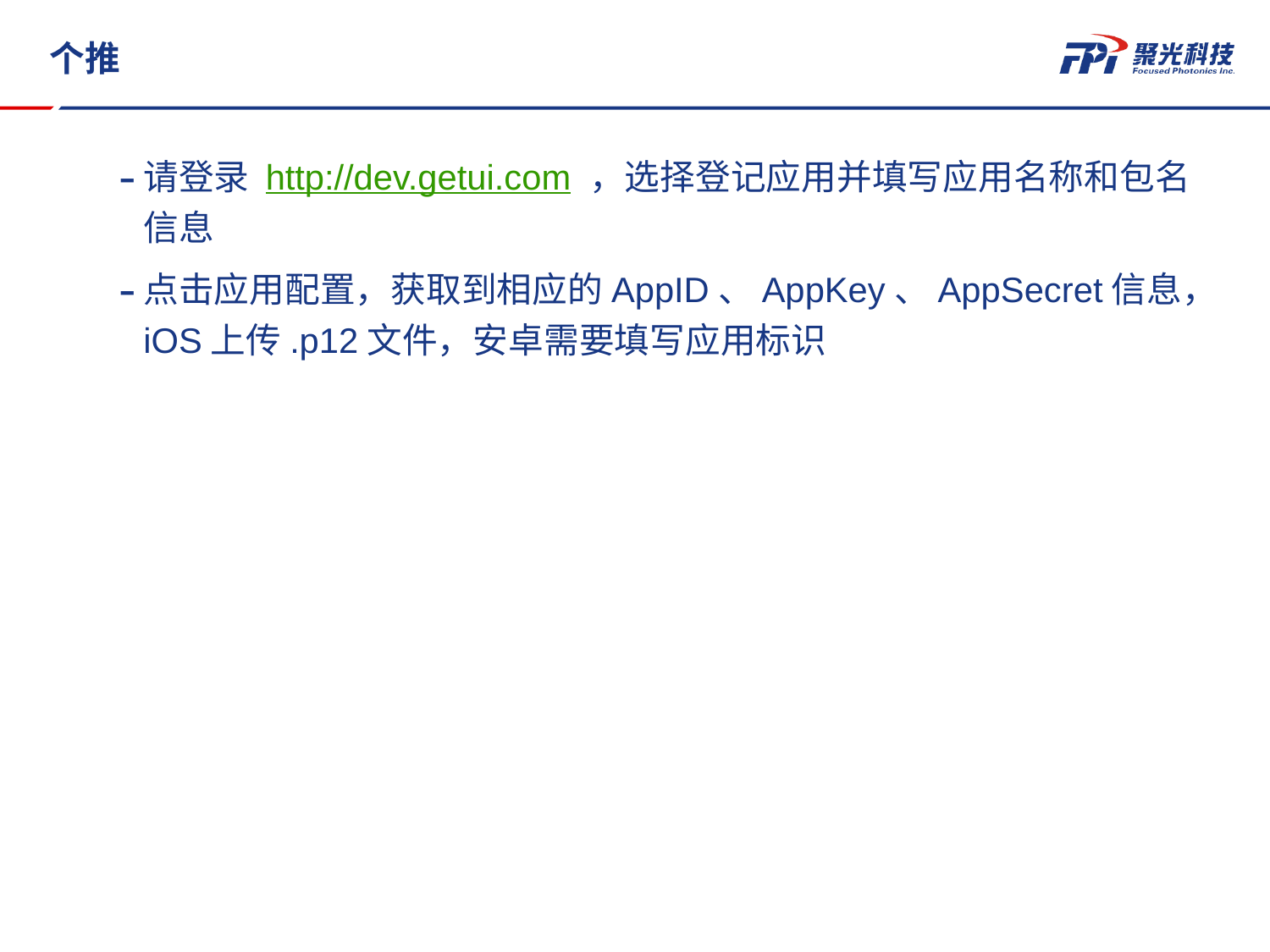

# 个推
请登录 http://dev.getui.com ，选择登记应用并填写应用名称和包名信息
点击应用配置，获取到相应的AppID、AppKey、AppSecret信息，iOS上传.p12文件，安卓需要填写应用标识

8